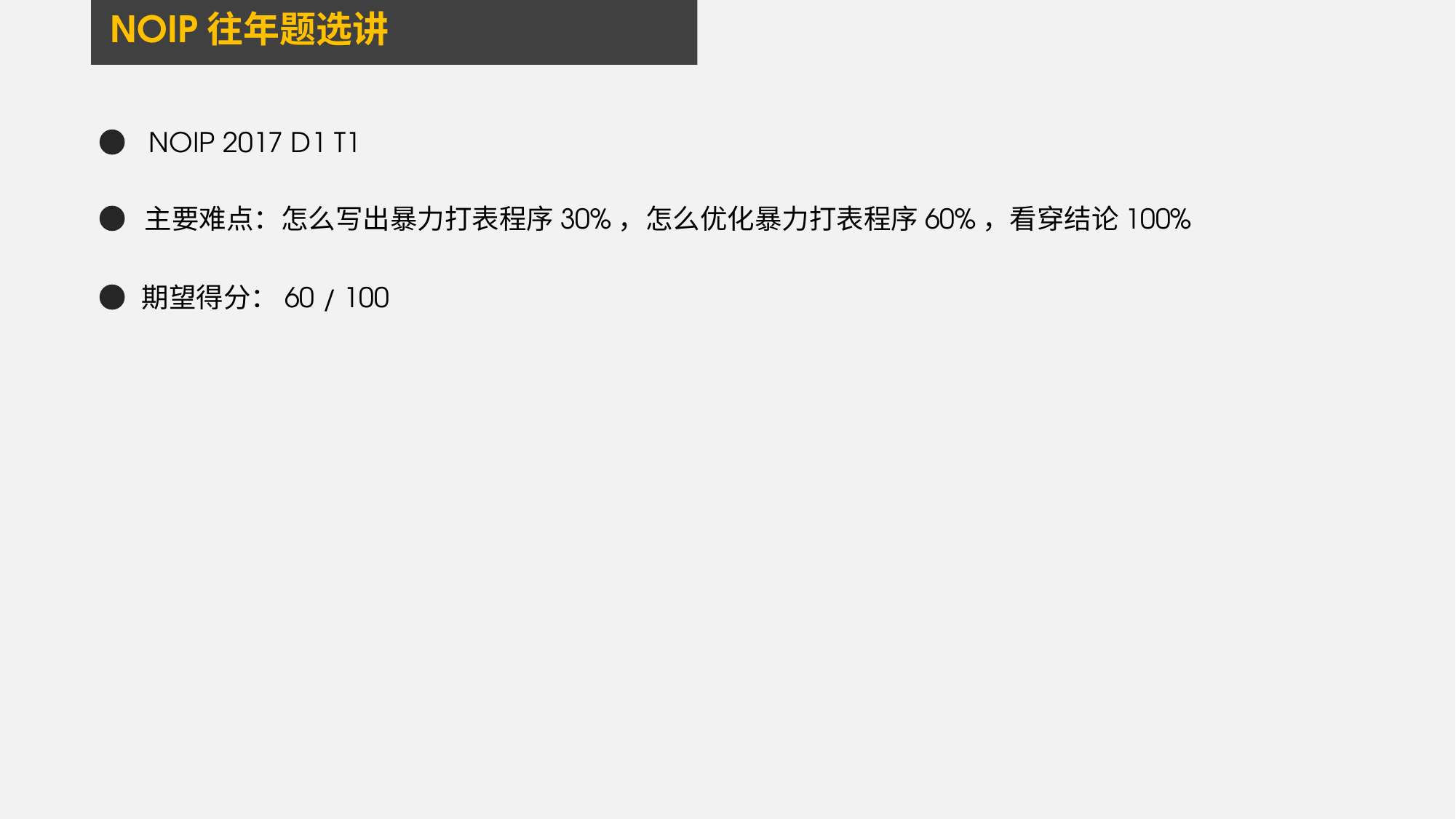

NOIP往年题选讲
NOIP 2017 D1 T1

主要难点：怎么写出暴力打表程序30%，怎么优化暴力打表程序60%，看穿结论100%

期望得分：60 / 100